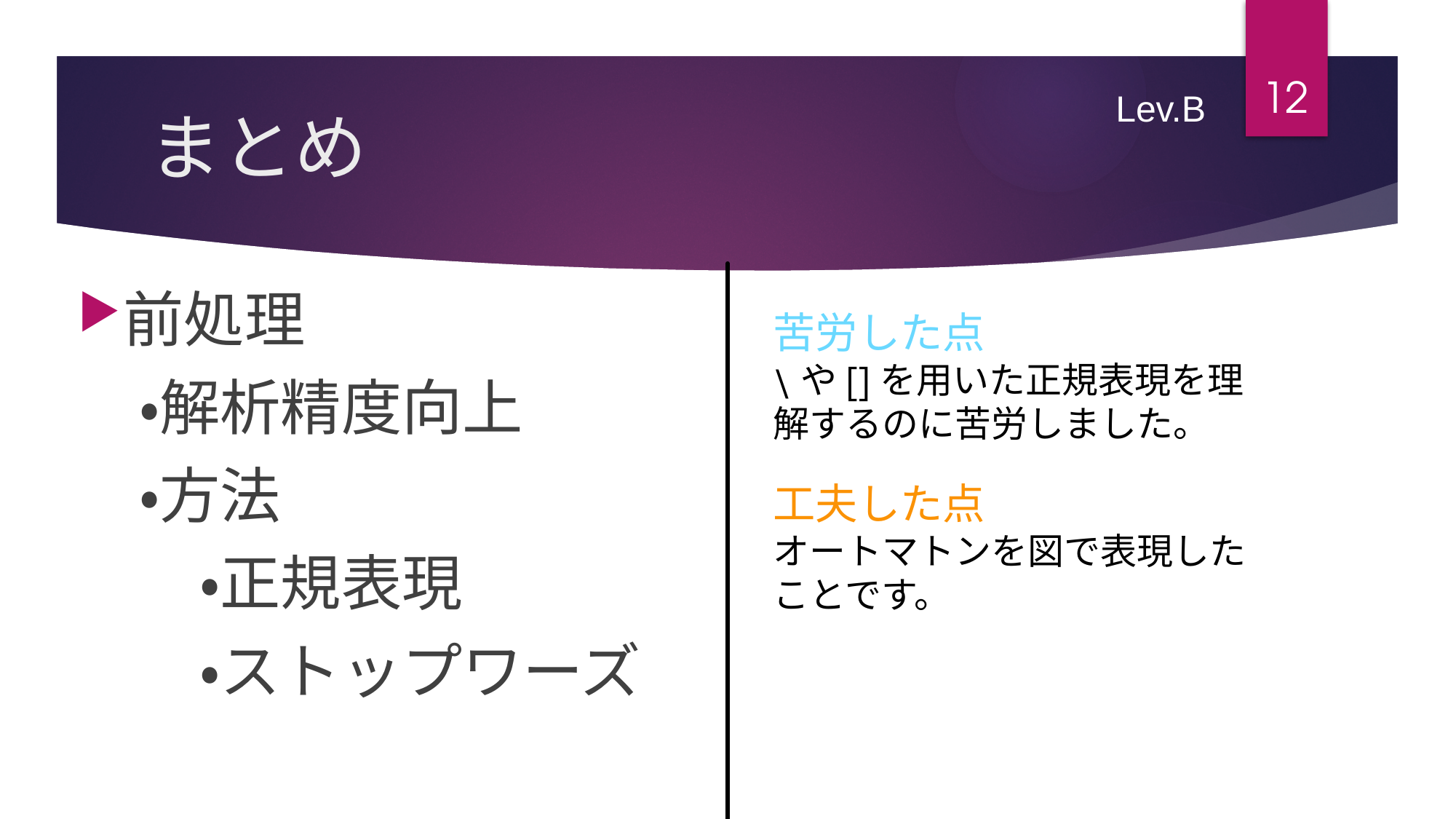

12
Lev.B
# まとめ
前処理
　・解析精度向上
　・方法
　　・正規表現
　　・ストップワーズ
苦労した点
\や[]を用いた正規表現を理解するのに苦労しました。

工夫した点
オートマトンを図で表現したことです。